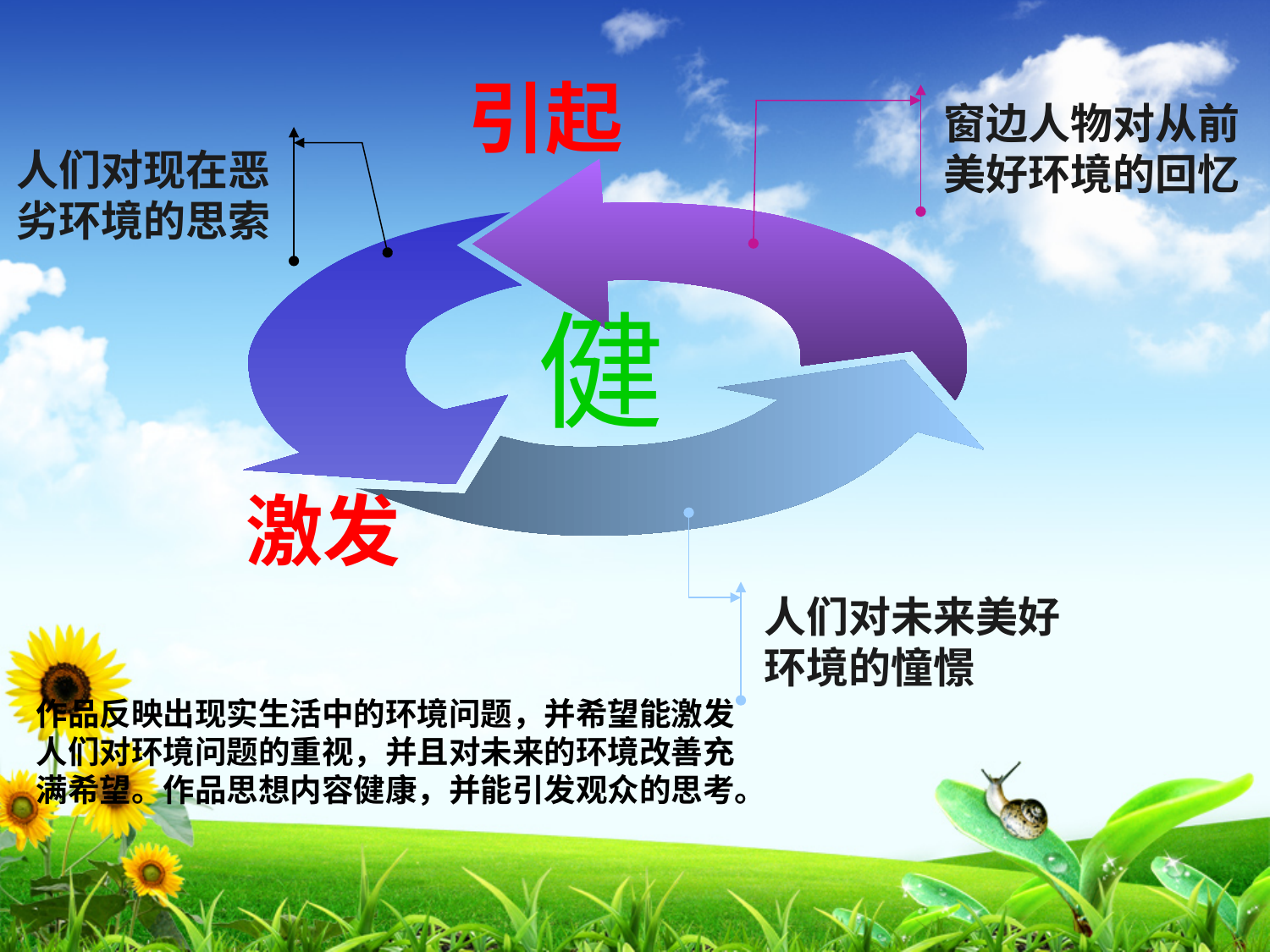

引起
窗边人物对从前
美好环境的回忆
人们对现在恶 劣环境的思索

健
激发
人们对未来美好
环境的憧憬
作品反映出现实生活中的环境问题，并希望能激发
人们对环境问题的重视，并且对未来的环境改善充
满希望。作品思想内容健康，并能引发观众的思考。